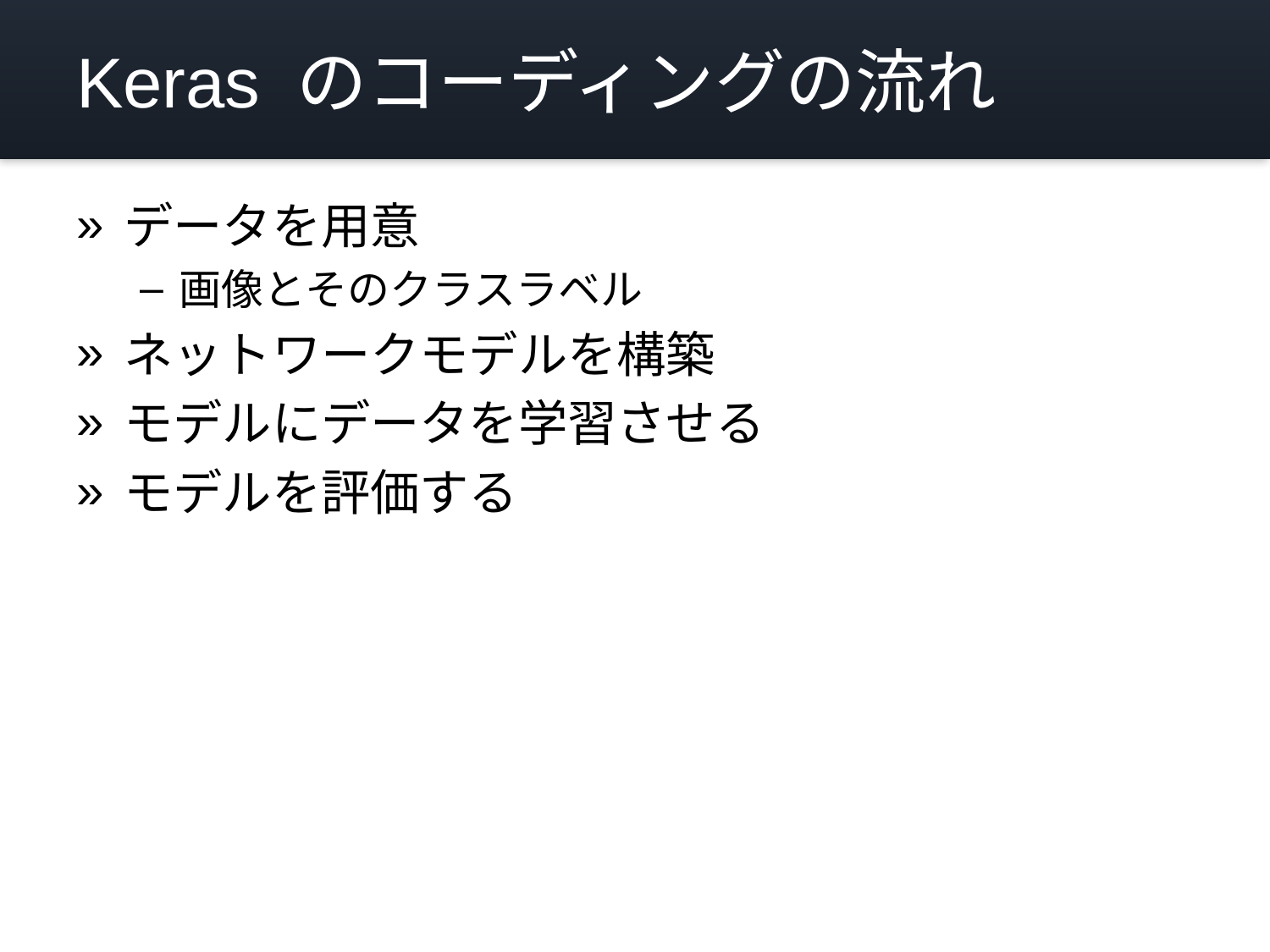

# Keras のコーディングの流れ
データを用意
画像とそのクラスラベル
ネットワークモデルを構築
モデルにデータを学習させる
モデルを評価する